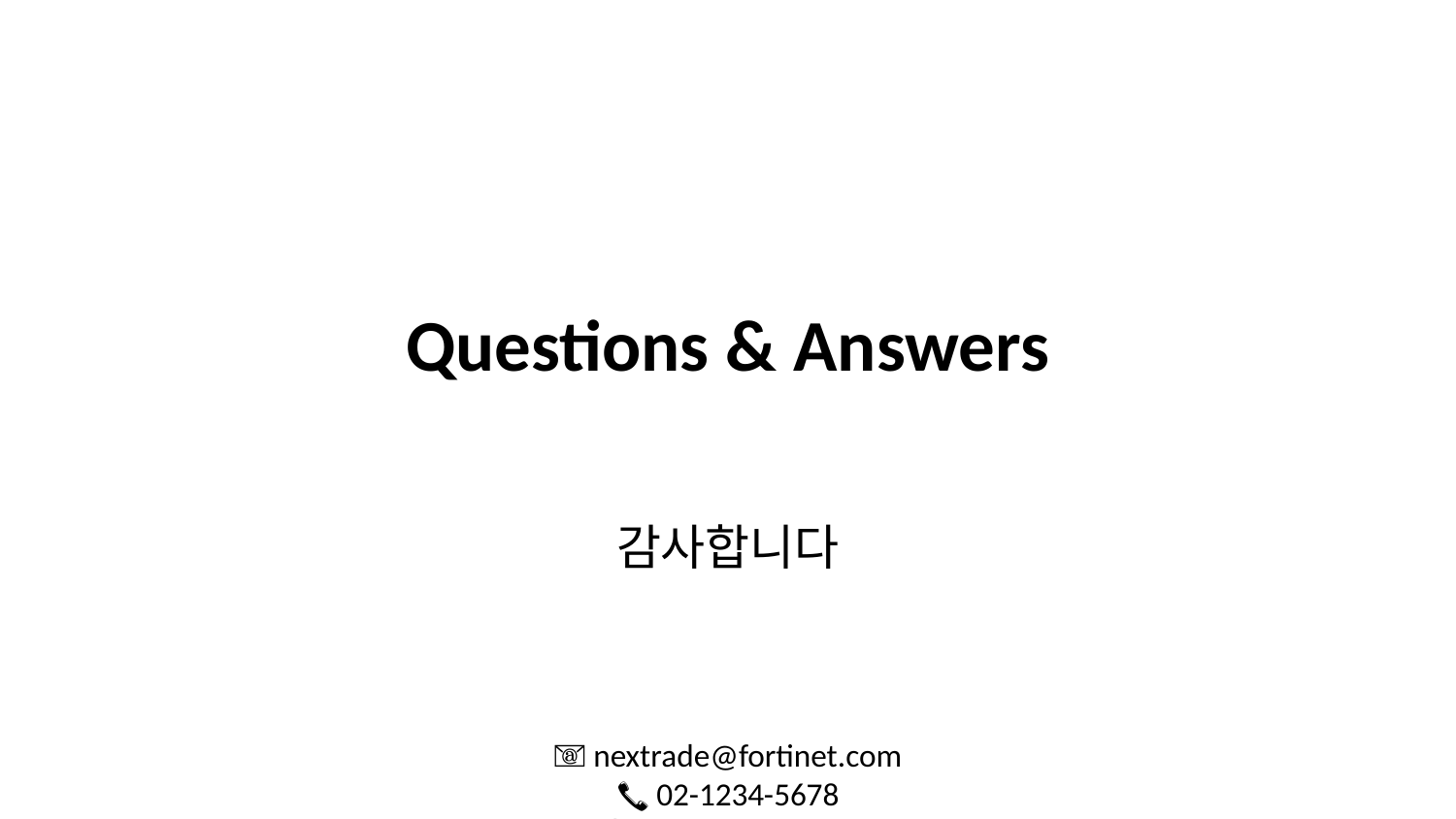

#
Questions & Answers
감사합니다
📧 nextrade@fortinet.com
📞 02-1234-5678
🌐 fortinet.jclee.me